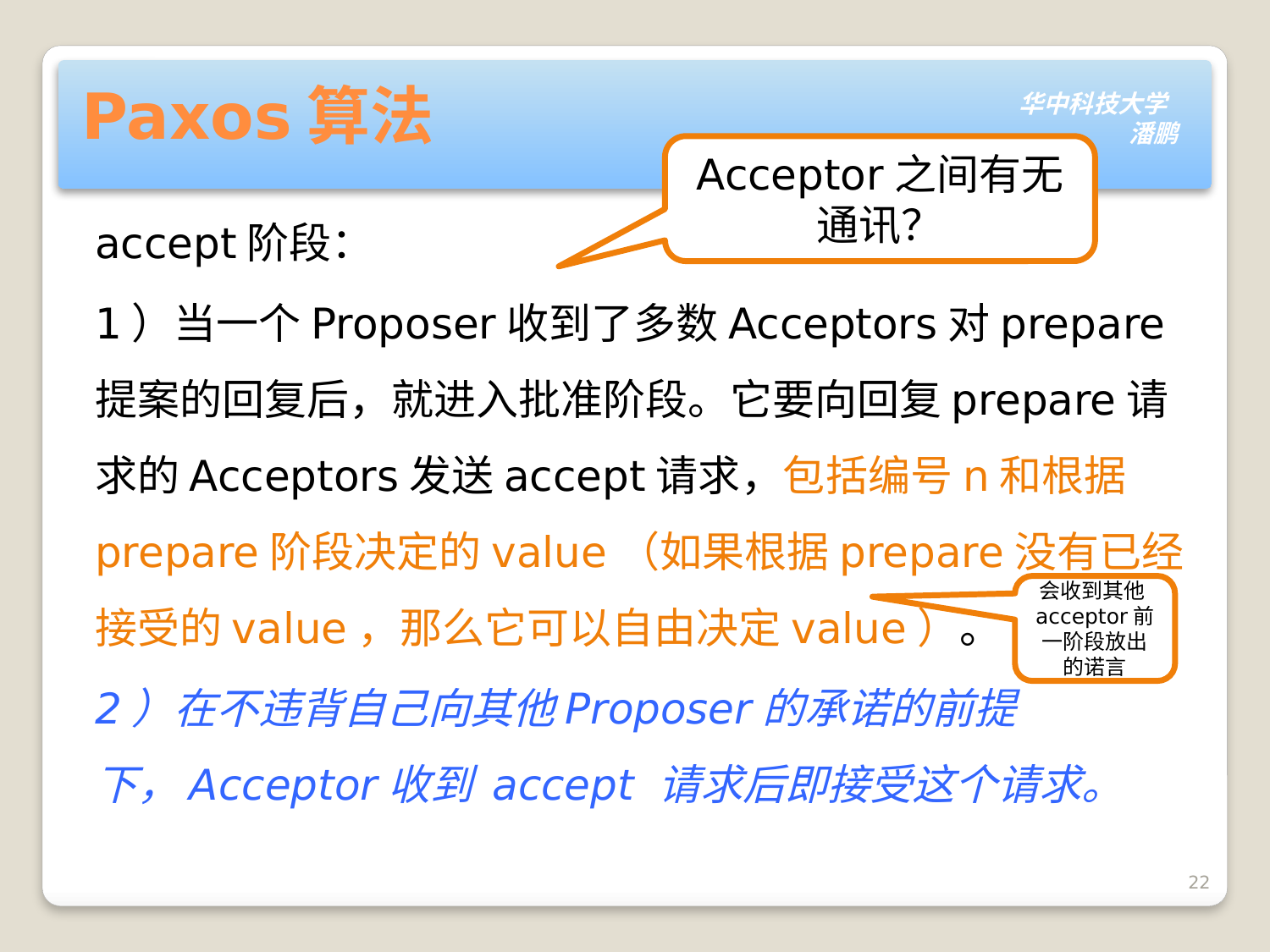

# Paxos算法
Acceptor之间有无通讯？
accept阶段：
1）当一个Proposer收到了多数Acceptors对prepare提案的回复后，就进入批准阶段。它要向回复prepare请求的Acceptors发送accept请求，包括编号n和根据prepare阶段决定的value（如果根据prepare没有已经接受的value，那么它可以自由决定value）。
2）在不违背自己向其他Proposer的承诺的前提下，Acceptor收到 accept 请求后即接受这个请求。
会收到其他acceptor前一阶段放出的诺言
22